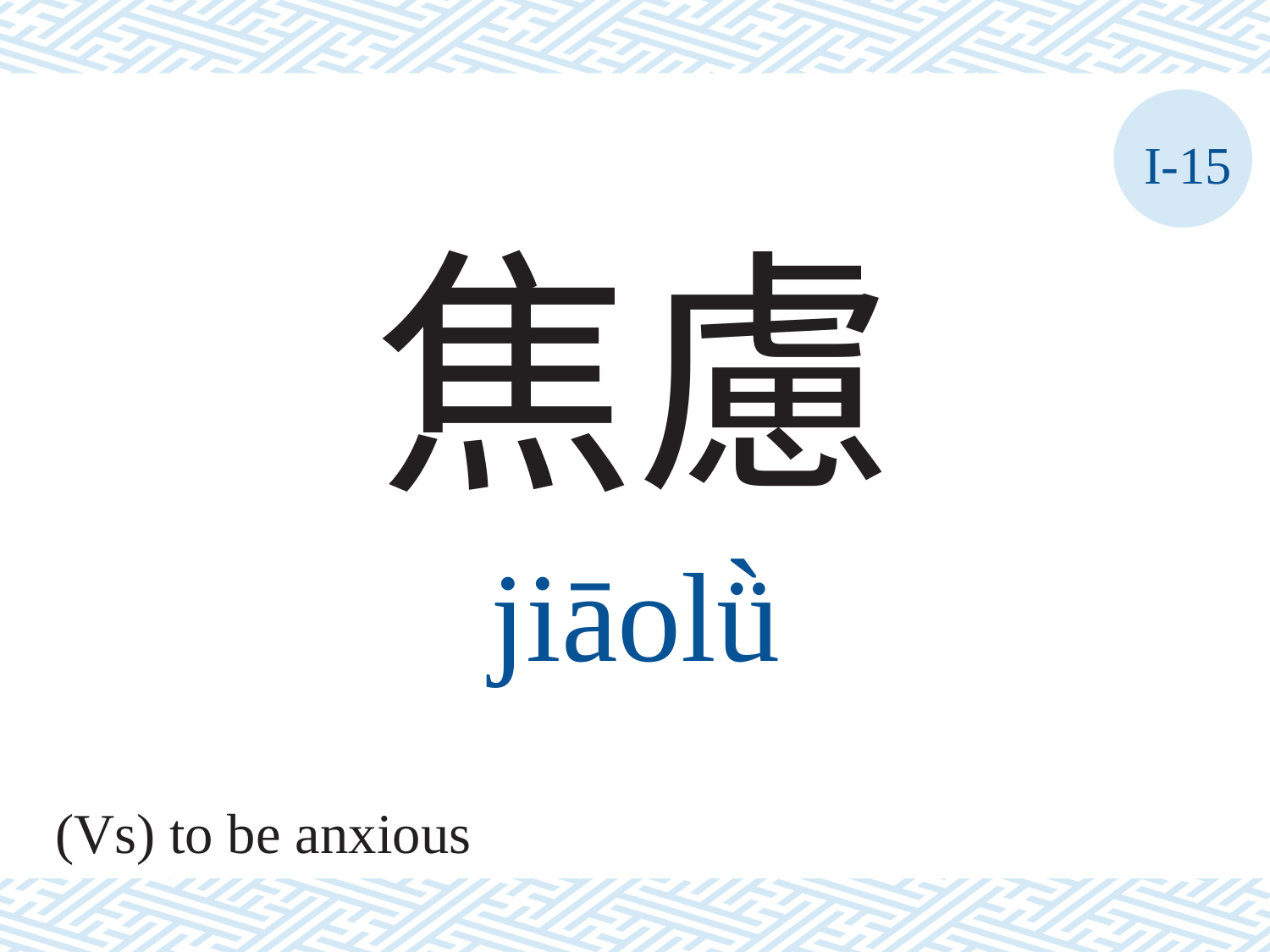

I-15
焦慮
jiāolǜ
(Vs) to be anxious